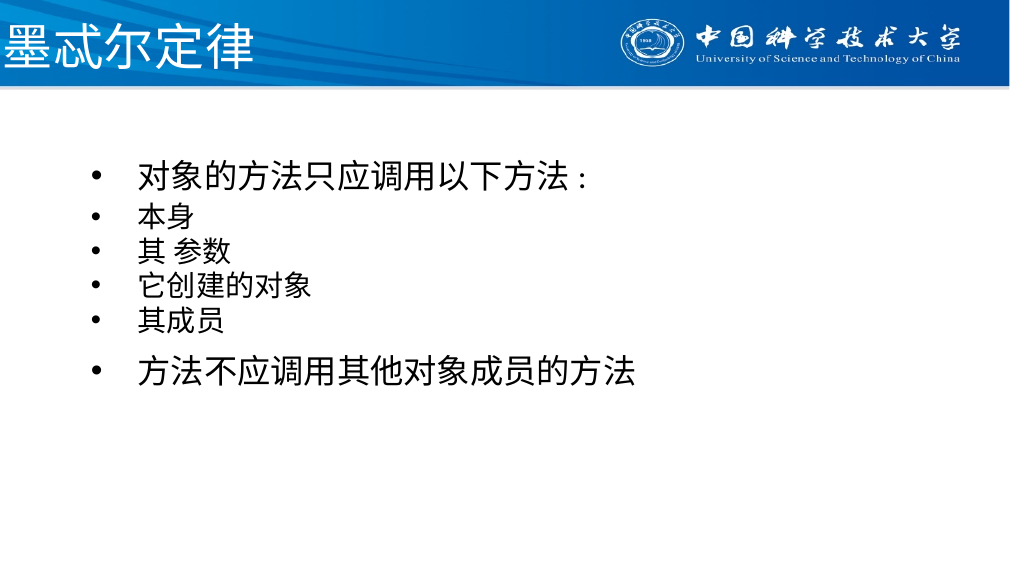

# 墨忒尔定律
对象的方法只应调用以下方法:
本身
其 参数
它创建的对象
其成员
方法不应调用其他对象成员的方法